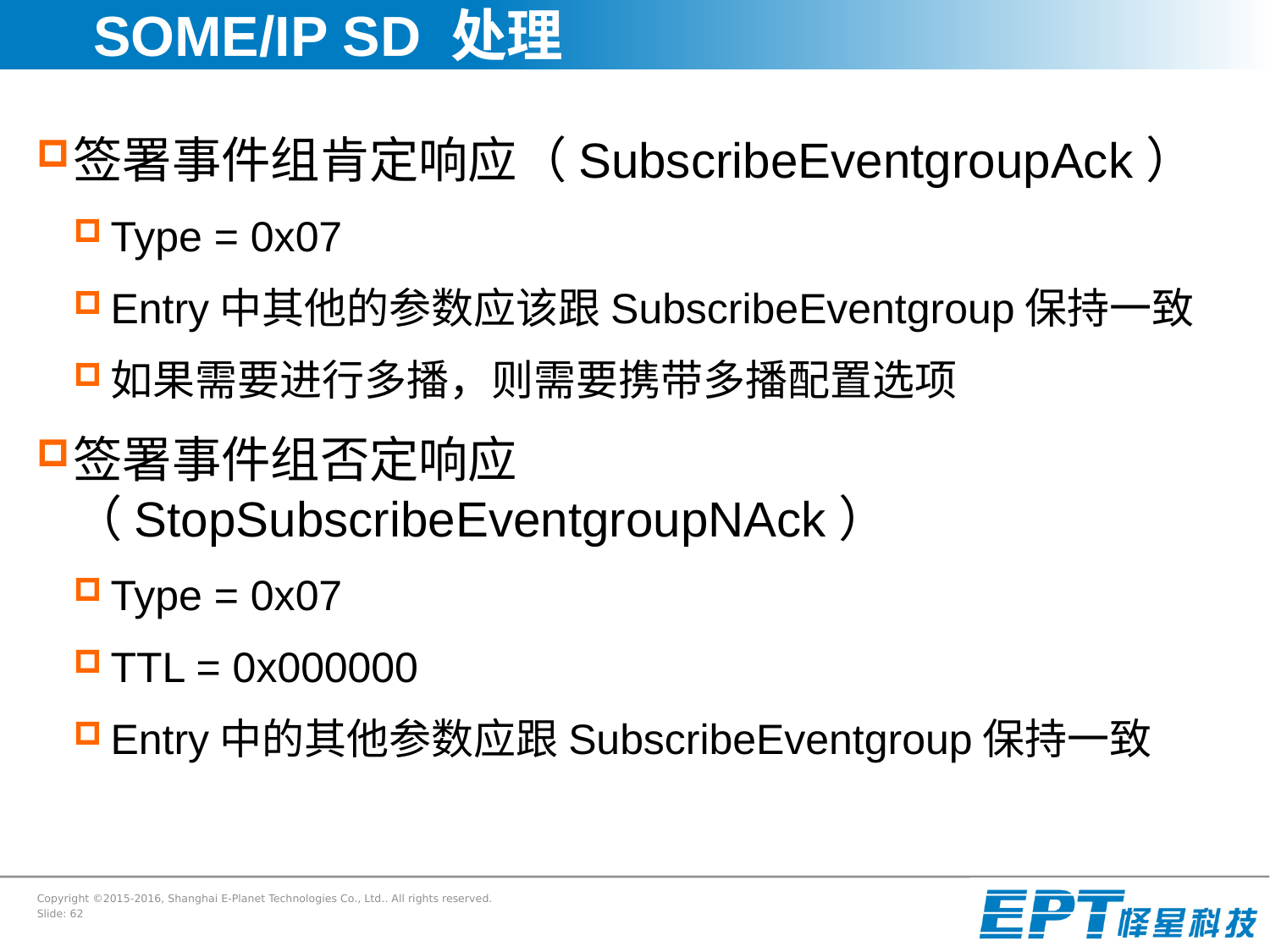

# SOME/IP SD 处理
签署事件组肯定响应（SubscribeEventgroupAck）
Type = 0x07
Entry中其他的参数应该跟SubscribeEventgroup保持一致
如果需要进行多播，则需要携带多播配置选项
签署事件组否定响应（StopSubscribeEventgroupNAck）
Type = 0x07
TTL = 0x000000
Entry中的其他参数应跟SubscribeEventgroup保持一致